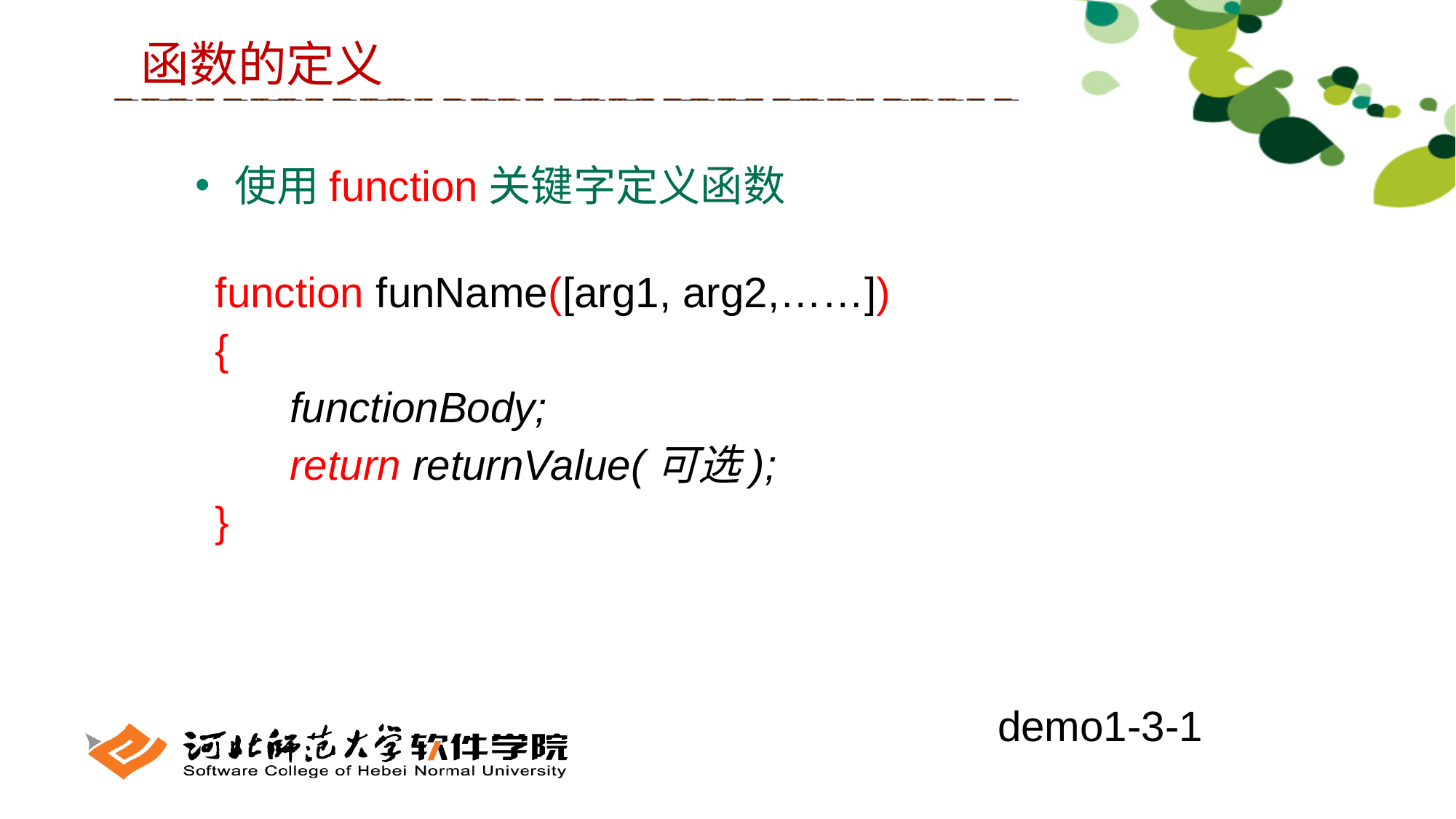

函数的定义

 使用function关键字定义函数

function funName([arg1, arg2,……])
{
	    functionBody;
	    return returnValue(可选);
}

demo1-3-1